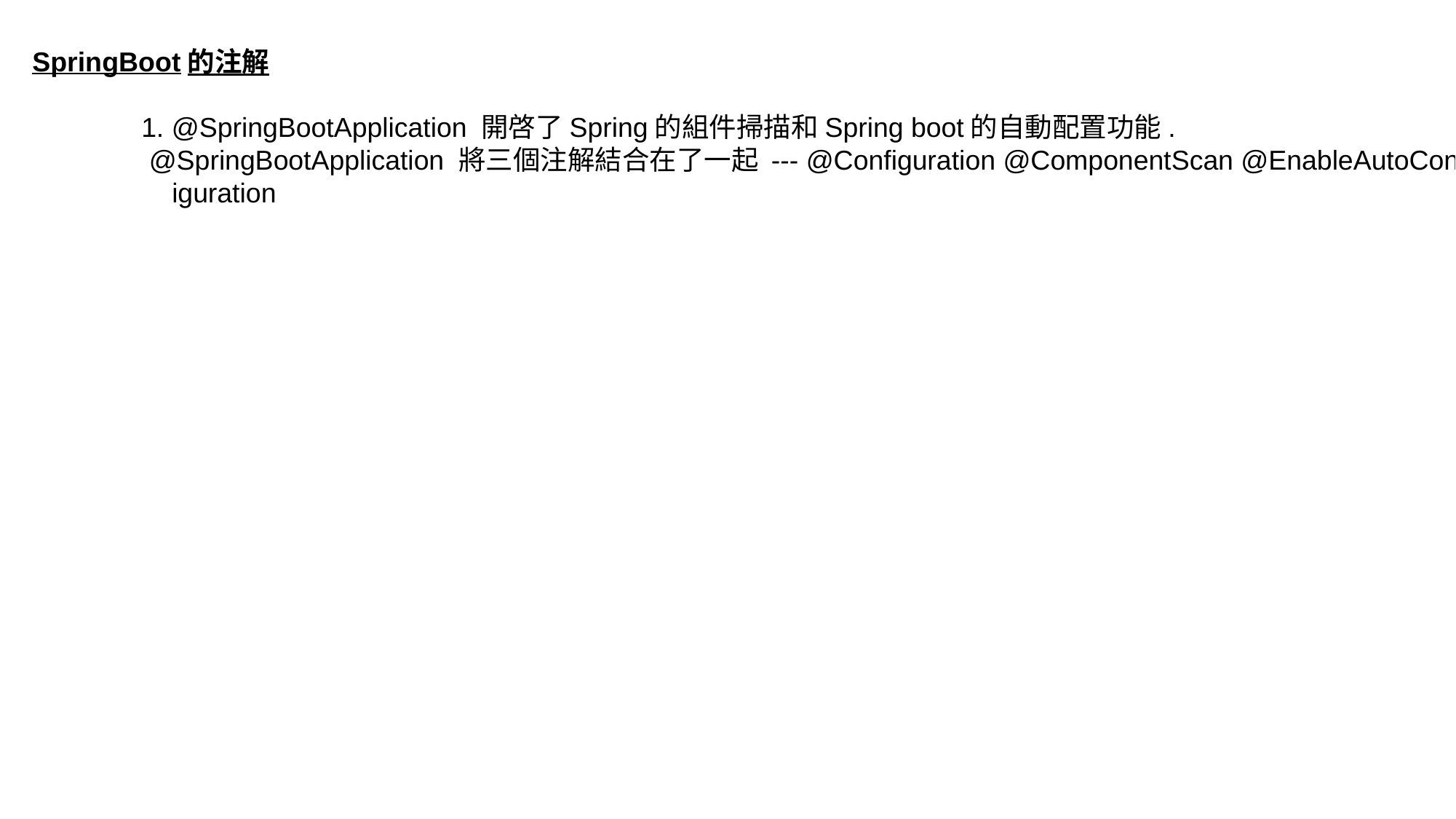

SpringBoot的注解

	1. @SpringBootApplication 開啓了Spring的組件掃描和Spring boot的自動配置功能.
	 @SpringBootApplication 將三個注解結合在了一起 --- @Configuration @ComponentScan @EnableAutoConf
	    iguration